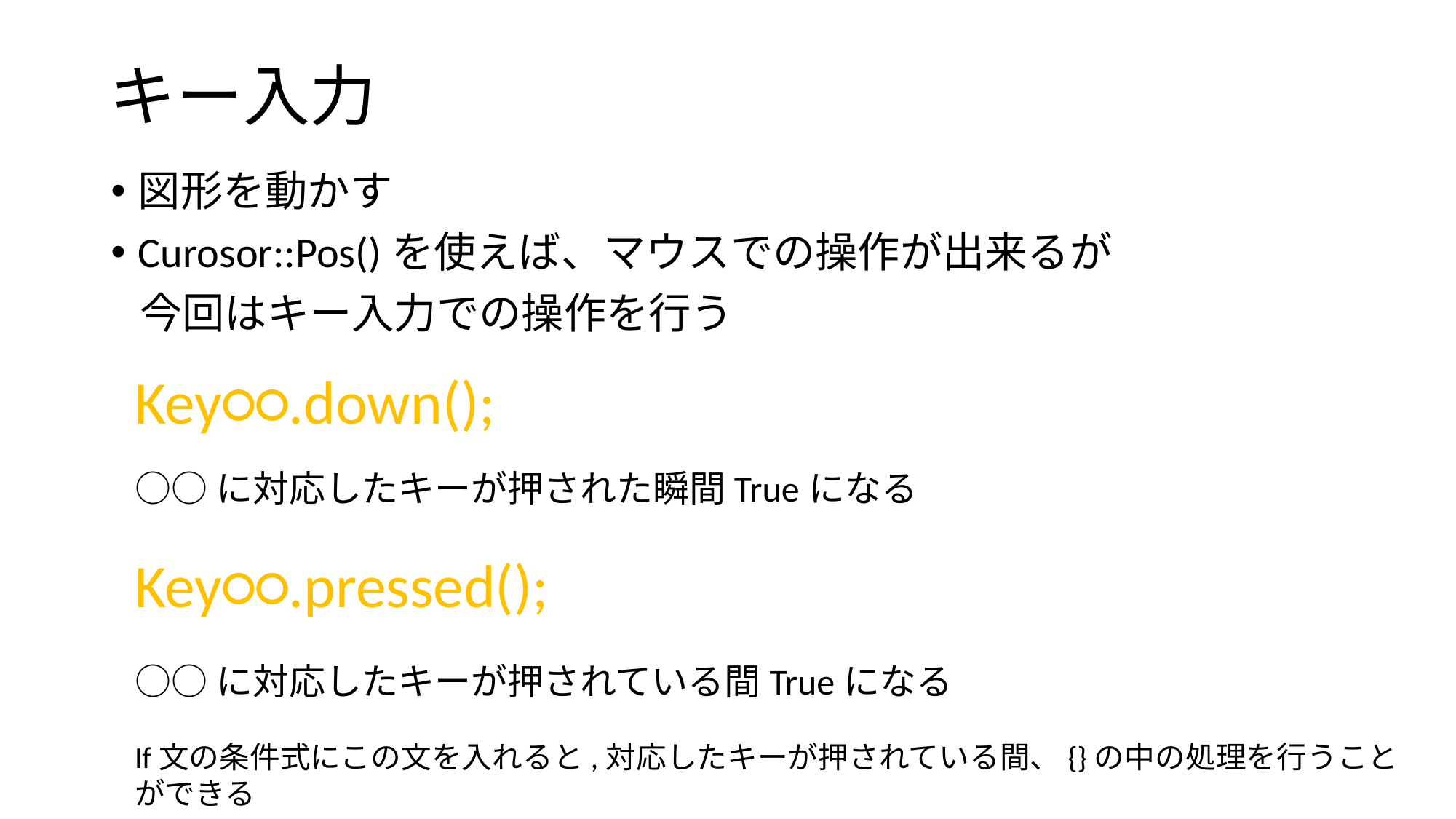

# キー入力
図形を動かす
Curosor::Pos()を使えば、マウスでの操作が出来るが
  今回はキー入力での操作を行う

Key○○.down();
○○に対応したキーが押された瞬間Trueになる
Key○○.pressed();
○○に対応したキーが押されている間Trueになる
If文の条件式にこの文を入れると,対応したキーが押されている間、{}の中の処理を行うことができる